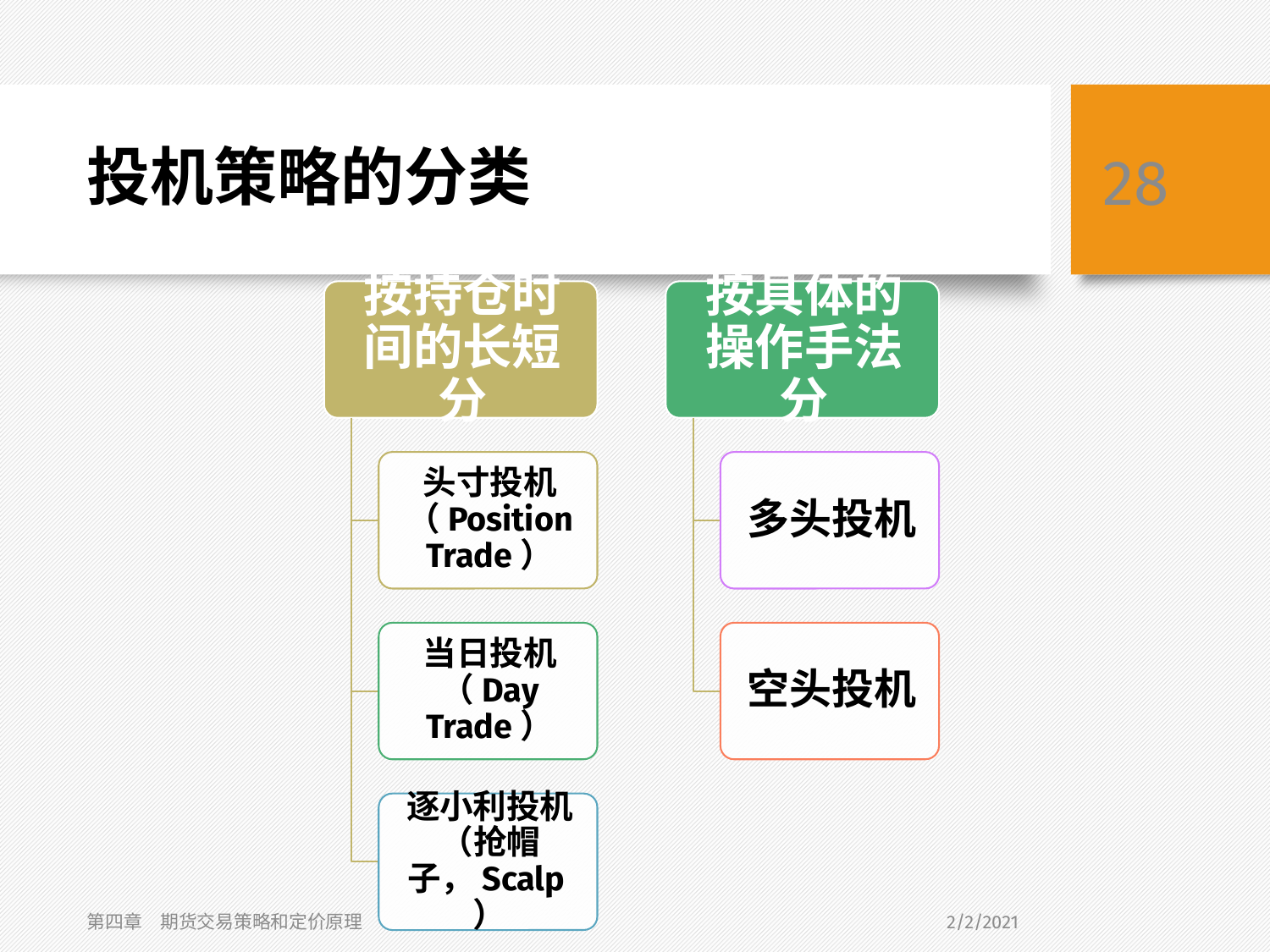

# 投机策略的分类
28
按持仓时间的长短分
头寸投机（Position Trade）
当日投机（Day Trade）
逐小利投机（抢帽子，Scalp）
按具体的操作手法分
多头投机
空头投机
2/2/2021
第四章　期货交易策略和定价原理